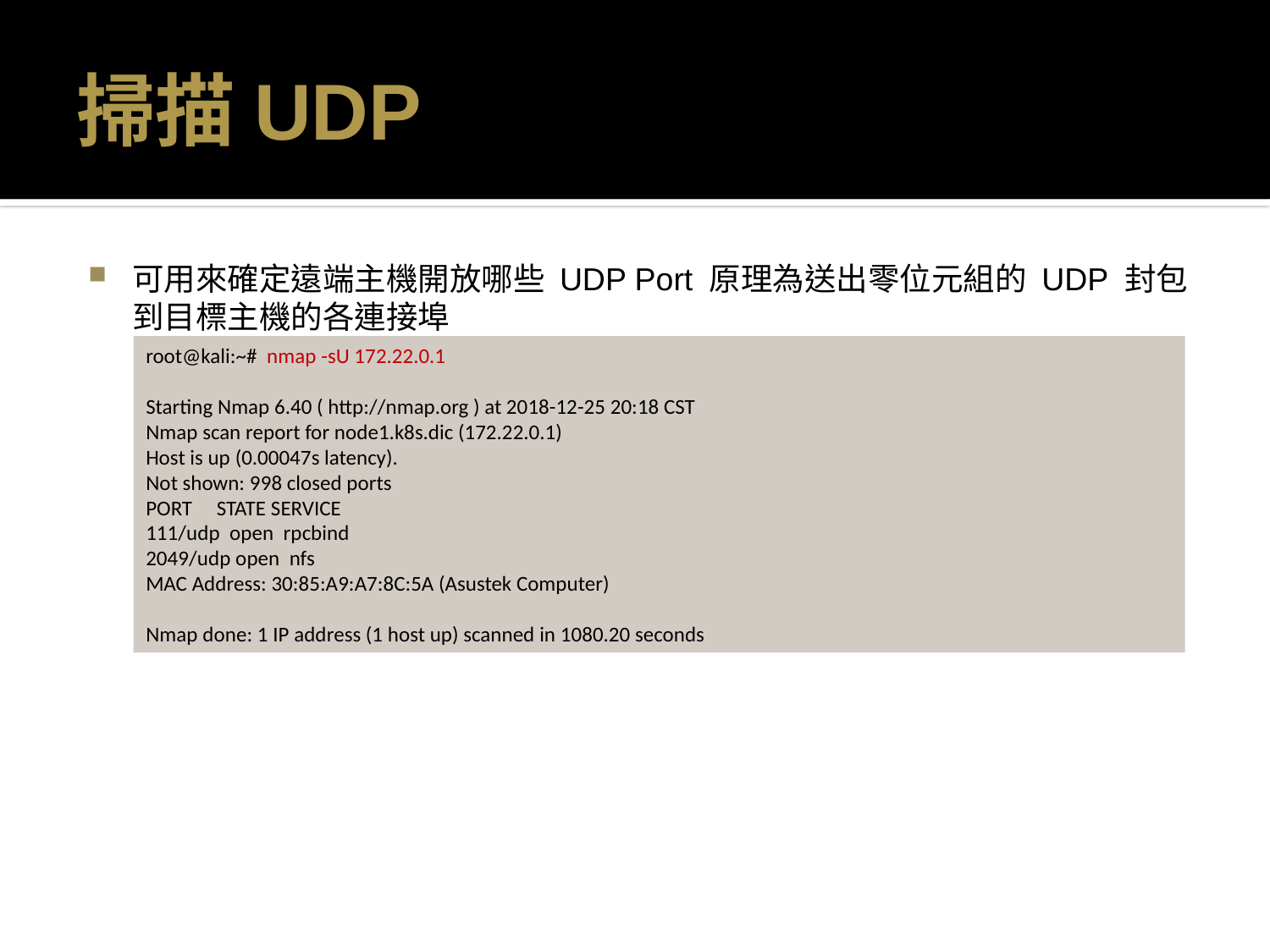

# 掃描UDP
可用來確定遠端主機開放哪些 UDP Port 原理為送出零位元組的 UDP 封包到目標主機的各連接埠

root@kali:~#  nmap -sU 172.22.0.1

Starting Nmap 6.40 ( http://nmap.org ) at 2018-12-25 20:18 CST
Nmap scan report for node1.k8s.dic (172.22.0.1)
Host is up (0.00047s latency).
Not shown: 998 closed ports
PORT     STATE SERVICE
111/udp  open  rpcbind
2049/udp open  nfs
MAC Address: 30:85:A9:A7:8C:5A (Asustek Computer)

Nmap done: 1 IP address (1 host up) scanned in 1080.20 seconds